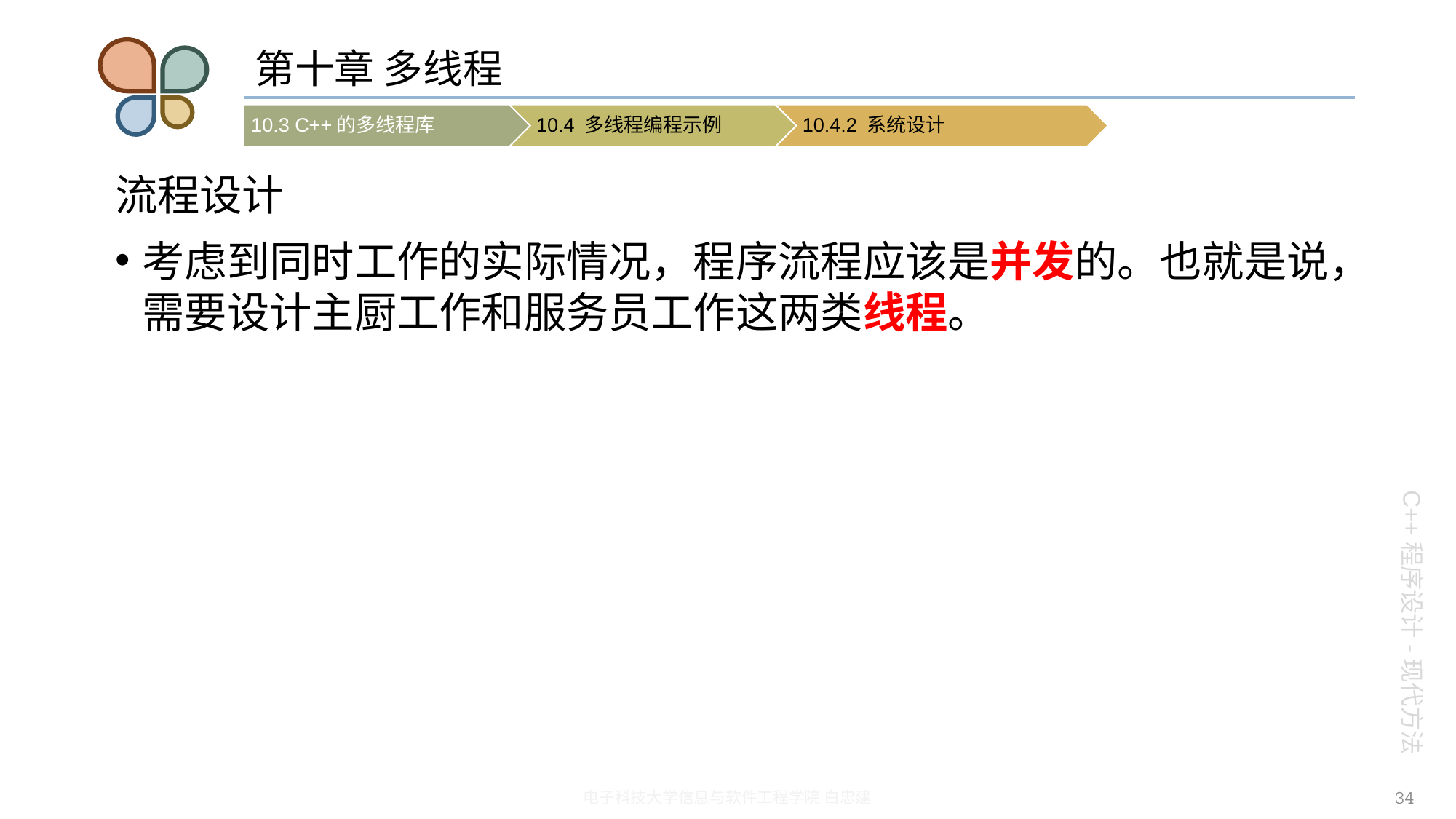

# 第十章 多线程
10.3 C++的多线程库
10.4 多线程编程示例
10.4.2 系统设计
流程设计
考虑到同时工作的实际情况，程序流程应该是并发的。也就是说，需要设计主厨工作和服务员工作这两类线程。

34